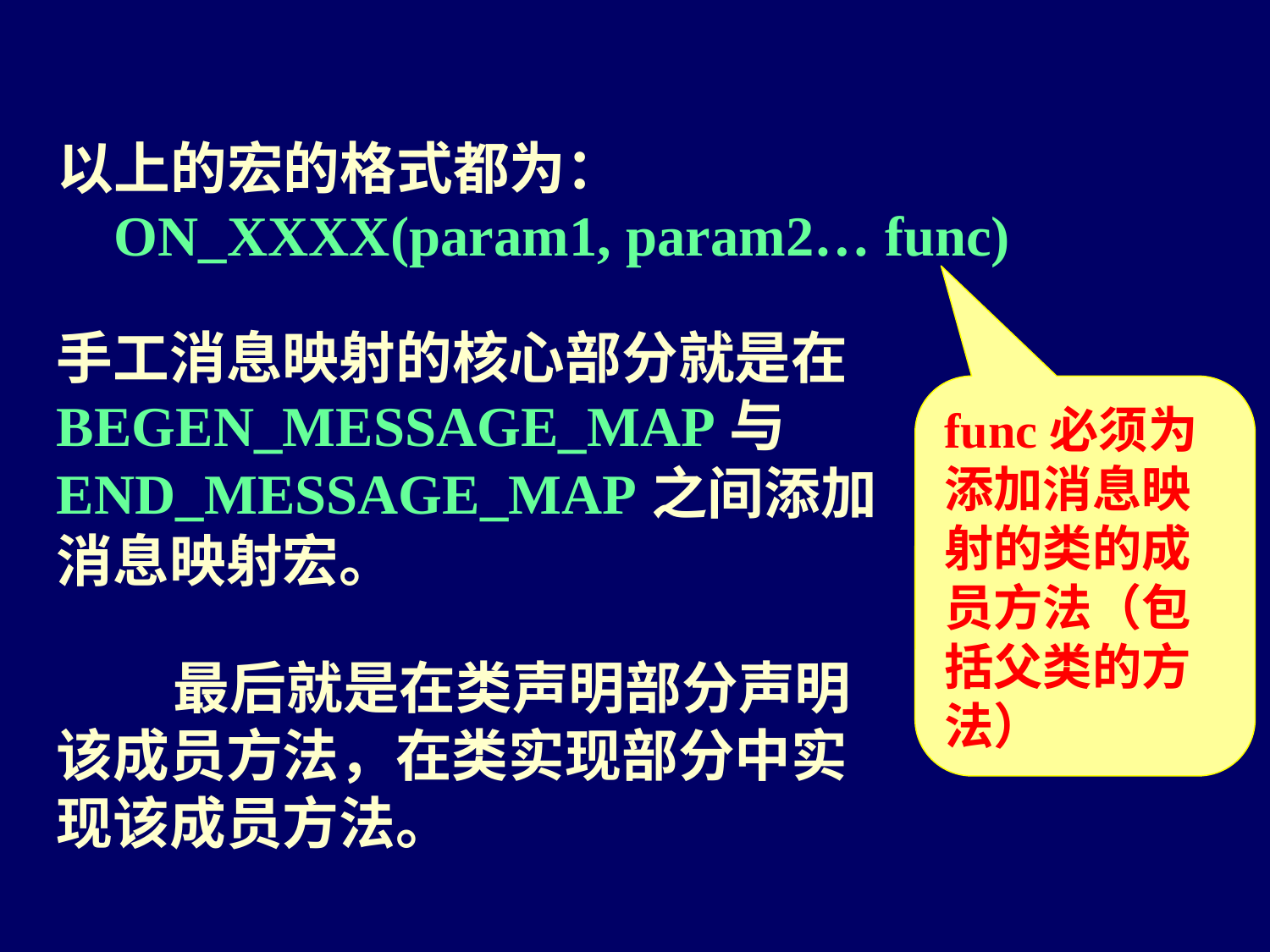

以上的宏的格式都为：
    ON_XXXX(param1, param2… func)
手工消息映射的核心部分就是在BEGEN_MESSAGE_MAP与END_MESSAGE_MAP之间添加消息映射宏。
func必须为添加消息映射的类的成员方法（包括父类的方法）
        最后就是在类声明部分声明该成员方法，在类实现部分中实现该成员方法。